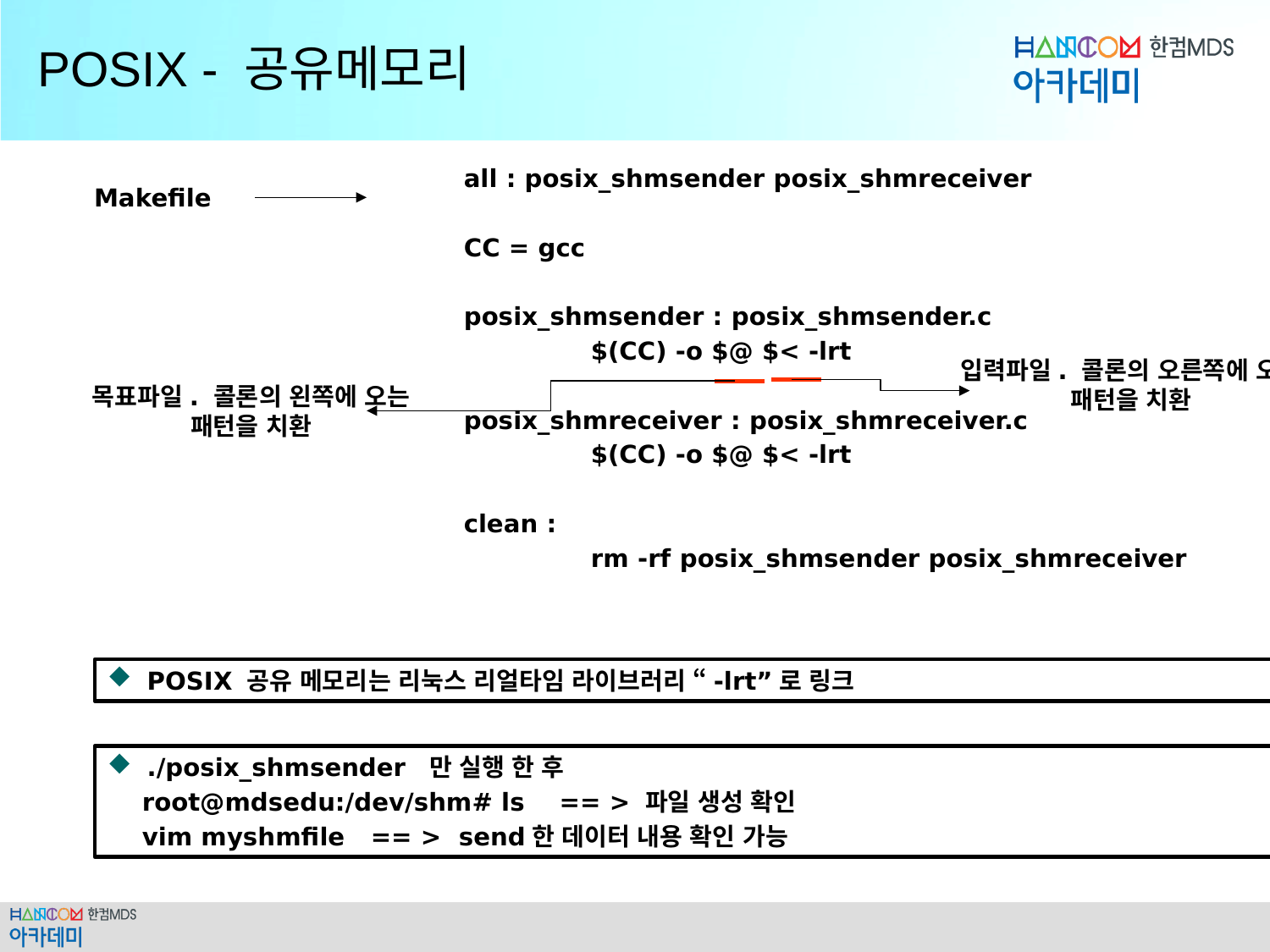

# POSIX - 공유메모리
all : posix_shmsender posix_shmreceiver

CC = gcc

posix_shmsender : posix_shmsender.c
	$(CC) -o $@ $< -lrt

posix_shmreceiver : posix_shmreceiver.c
	$(CC) -o $@ $< -lrt

clean :
	rm -rf posix_shmsender posix_shmreceiver
Makefile
입력파일. 콜론의 오른쪽에 오는 패턴을 치환
목표파일. 콜론의 왼쪽에 오는 패턴을 치환
POSIX 공유 메모리는 리눅스 리얼타임 라이브러리 “-lrt”로 링크
./posix_shmsender  만 실행 한 후
    root@mdsedu:/dev/shm# ls    == > 파일 생성 확인
    vim myshmfile   == >  send한 데이터 내용 확인 가능